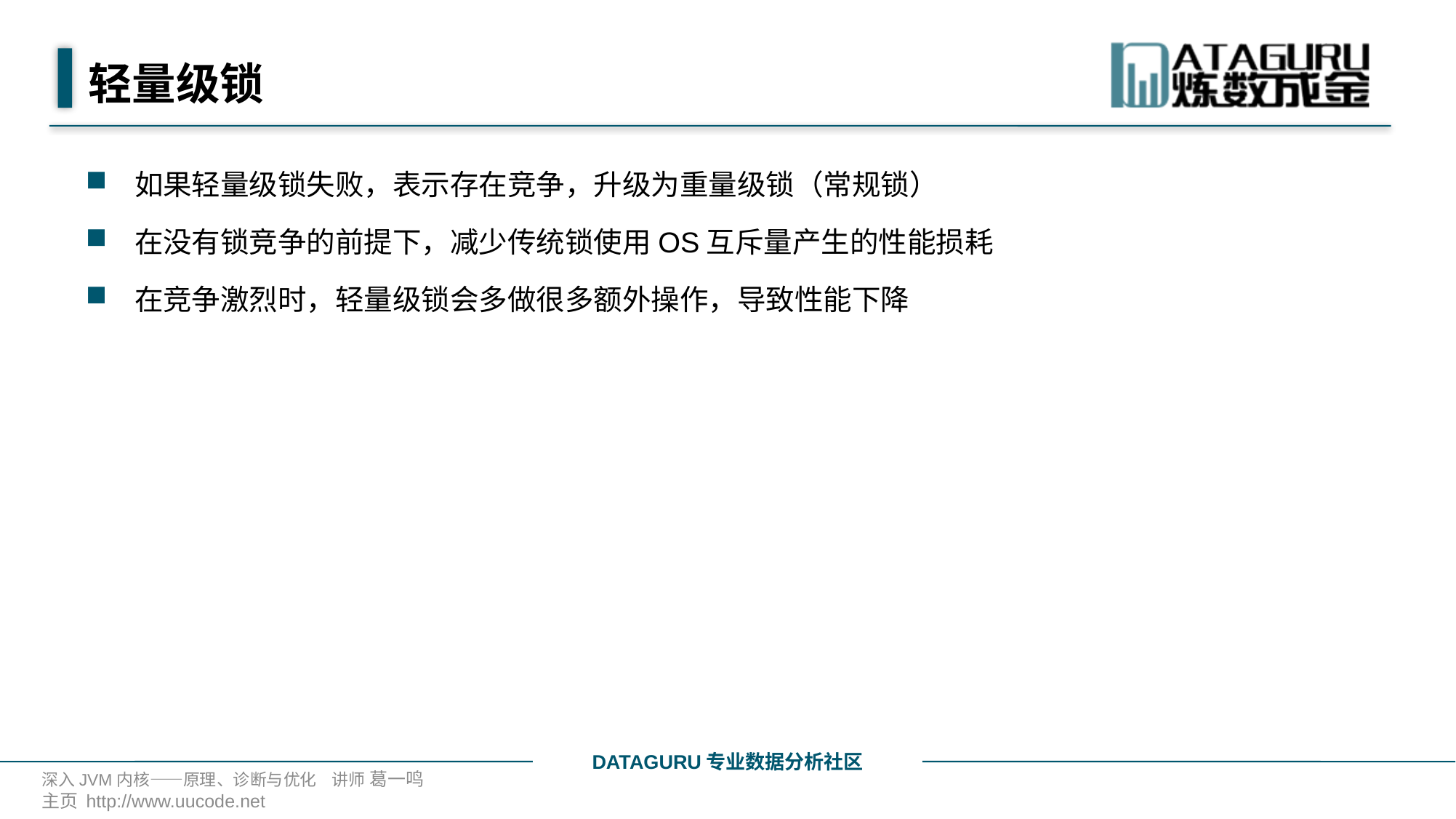

# 轻量级锁
如果轻量级锁失败，表示存在竞争，升级为重量级锁（常规锁）
在没有锁竞争的前提下，减少传统锁使用OS互斥量产生的性能损耗
在竞争激烈时，轻量级锁会多做很多额外操作，导致性能下降